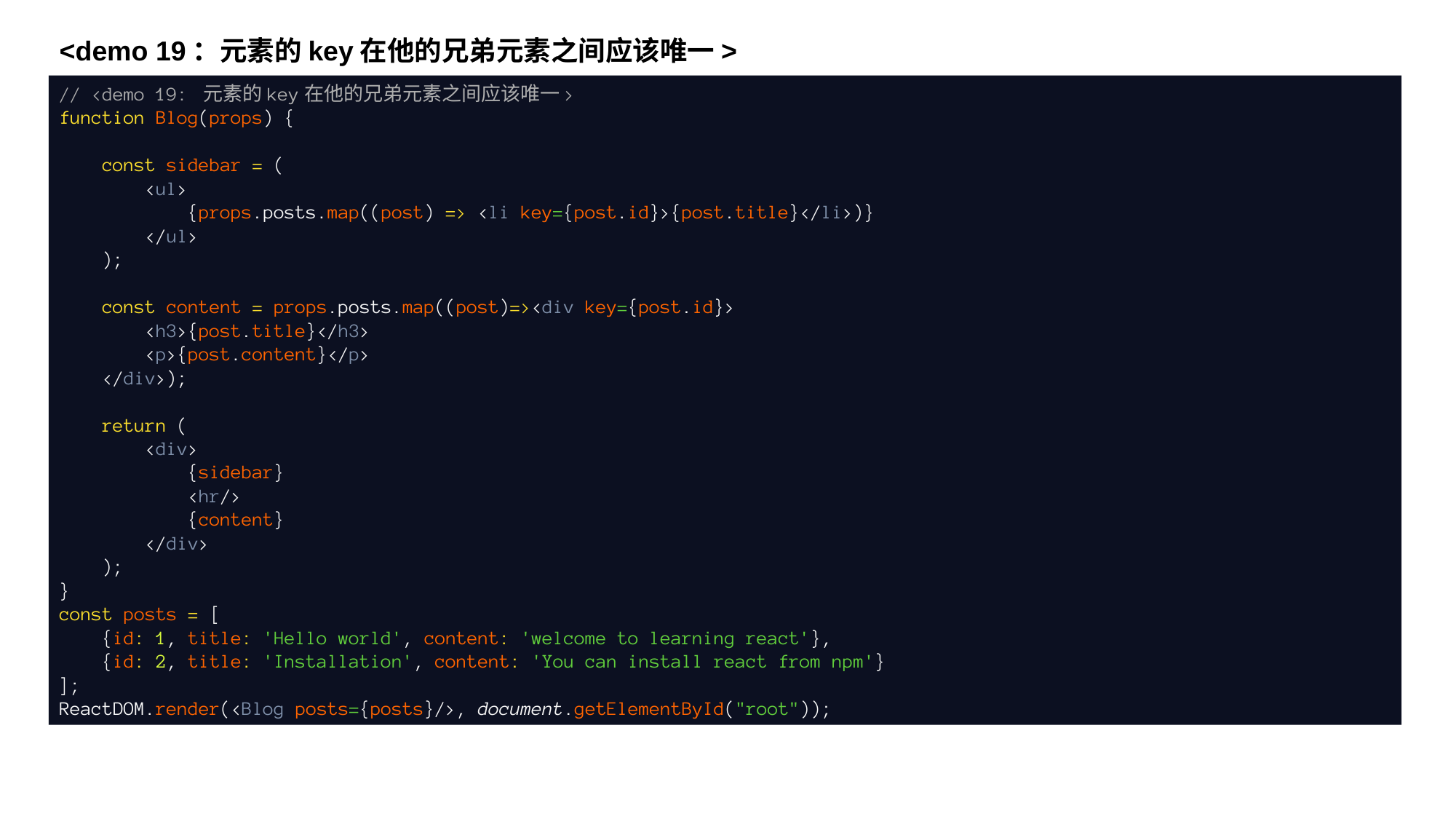

<demo 19：元素的key在他的兄弟元素之间应该唯一>
// <demo 19: 元素的key在他的兄弟元素之间应该唯一>
function Blog(props) {
    const sidebar = (
        <ul>
            {props.posts.map((post) => <li key={post.id}>{post.title}</li>)}
        </ul>
    );
    const content = props.posts.map((post)=><div key={post.id}>
        <h3>{post.title}</h3>
        <p>{post.content}</p>
    </div>);
    return (
        <div>
            {sidebar}
            <hr/>
            {content}
        </div>
    );
}
const posts = [
    {id: 1, title: 'Hello world', content: 'welcome to learning react'},
    {id: 2, title: 'Installation', content: 'You can install react from npm'}
];
ReactDOM.render(<Blog posts={posts}/>, document.getElementById("root"));